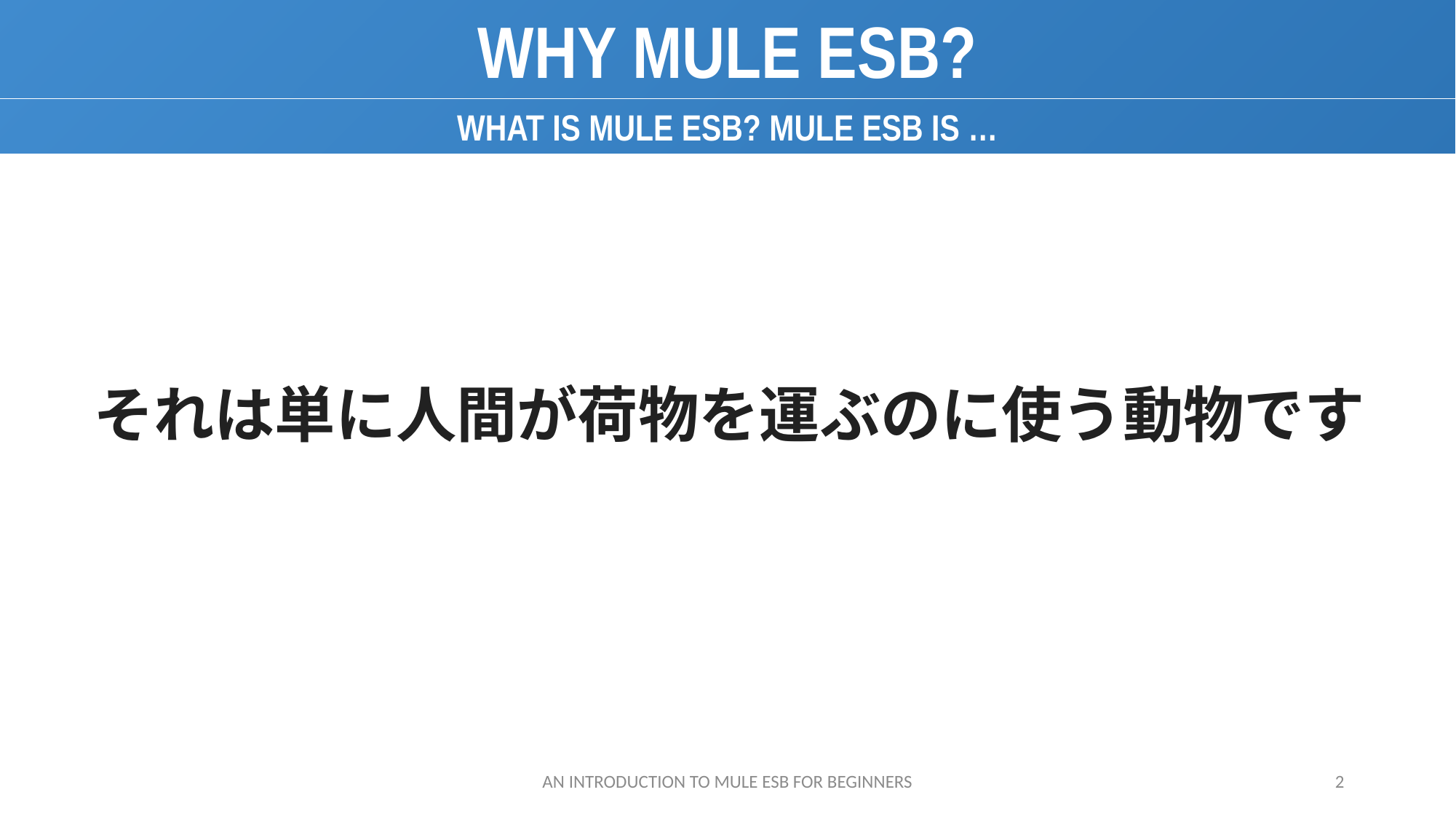

WHY MULE ESB?
WHAT IS MULE ESB? MULE ESB IS …
それは単に人間が荷物を運ぶのに使う動物です
AN INTRODUCTION TO MULE ESB FOR BEGINNERS
2